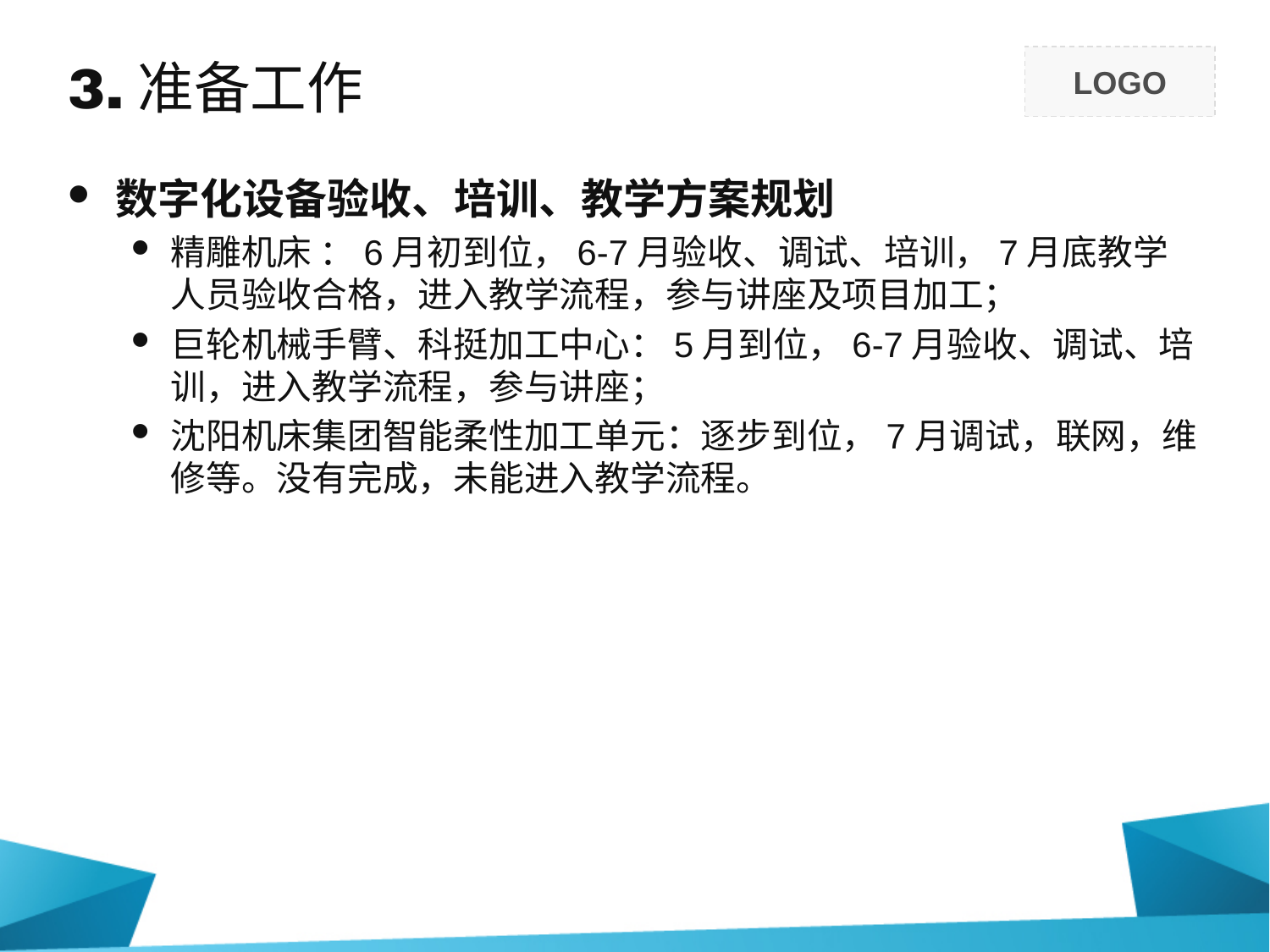

# 3.准备工作
数字化设备验收、培训、教学方案规划
精雕机床 ：6月初到位，6-7月验收、调试、培训，7月底教学人员验收合格，进入教学流程，参与讲座及项目加工；
巨轮机械手臂、科挺加工中心：5月到位，6-7月验收、调试、培训，进入教学流程，参与讲座；
沈阳机床集团智能柔性加工单元：逐步到位，7月调试，联网，维修等。没有完成，未能进入教学流程。